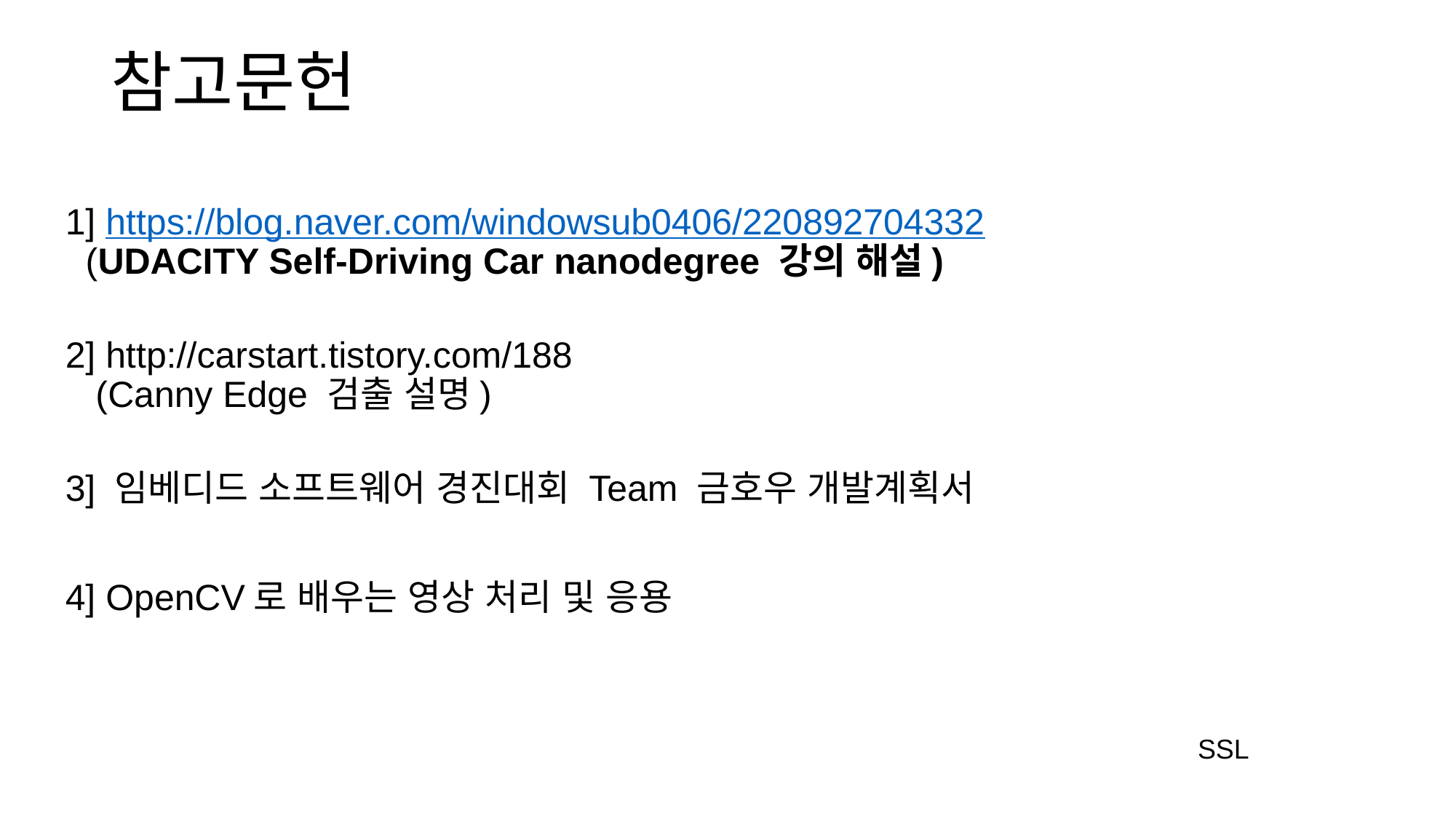

# 참고문헌

1] https://blog.naver.com/windowsub0406/220892704332
  (UDACITY Self-Driving Car nanodegree 강의 해설)
2] http://carstart.tistory.com/188
   (Canny Edge 검출 설명)
3] 임베디드 소프트웨어 경진대회 Team 금호우 개발계획서

4] OpenCV로 배우는 영상 처리 및 응용